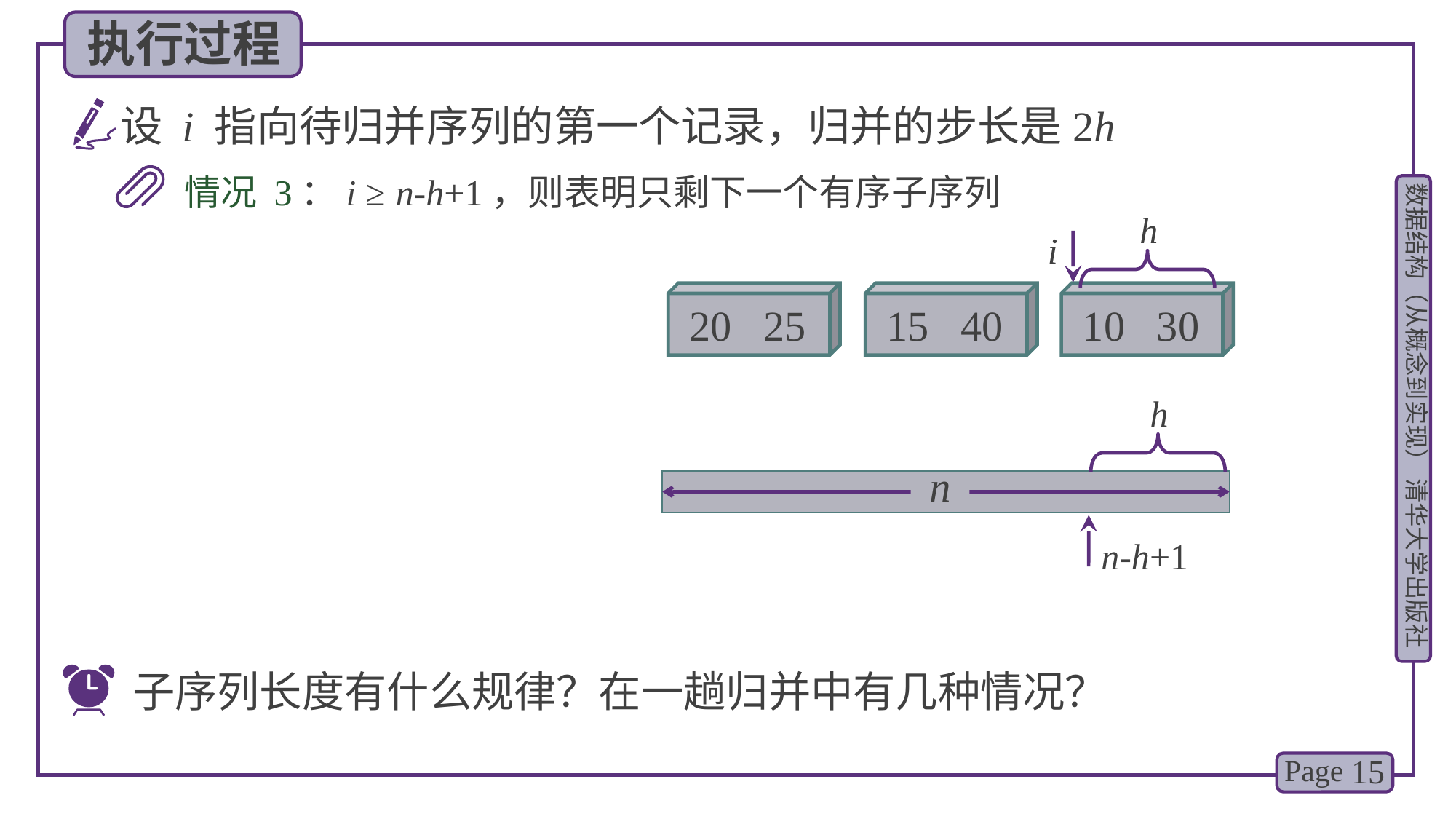

执行过程

设 i 指向待归并序列的第一个记录，归并的步长是2h

情况 3：i ≥ n-h+1，则表明只剩下一个有序子序列

h
i

 20   25
 15   40
 10   30

h

n

n-h+1
子序列长度有什么规律？在一趟归并中有几种情况？